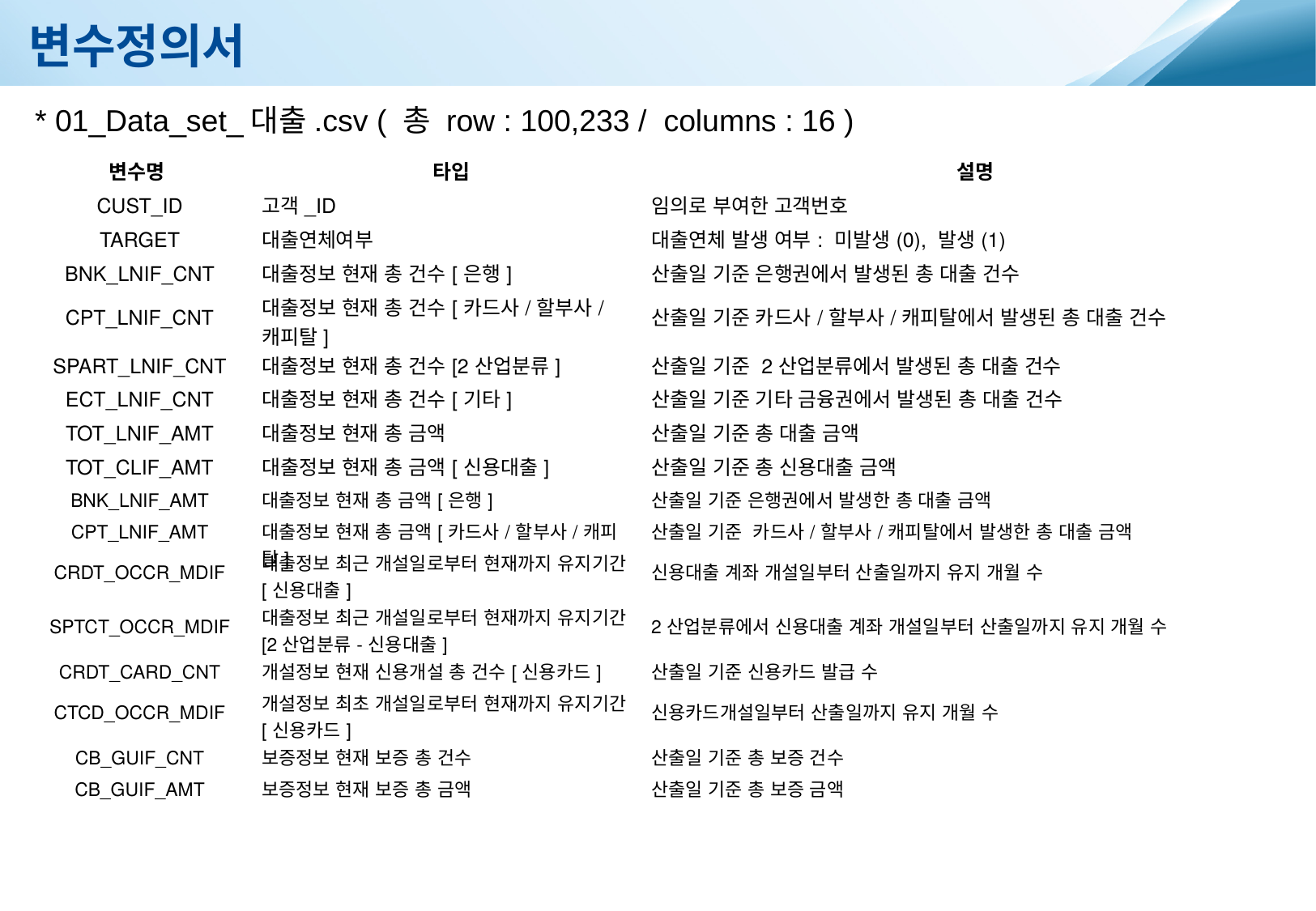

변수정의서
* 01_Data_set_대출.csv ( 총 row : 100,233 /  columns : 16 )
| 변수명 | 타입 | 설명 |
| --- | --- | --- |
| CUST\_ID | 고객\_ID | 임의로 부여한 고객번호 |
| TARGET | 대출연체여부 | 대출연체 발생 여부: 미발생(0), 발생(1) |
| BNK\_LNIF\_CNT | 대출정보 현재 총 건수[은행] | 산출일 기준 은행권에서 발생된 총 대출 건수 |
| CPT\_LNIF\_CNT | 대출정보 현재 총 건수[카드사/할부사/캐피탈] | 산출일 기준 카드사/할부사/캐피탈에서 발생된 총 대출 건수 |
| SPART\_LNIF\_CNT | 대출정보 현재 총 건수[2산업분류] | 산출일 기준 2산업분류에서 발생된 총 대출 건수 |
| ECT\_LNIF\_CNT | 대출정보 현재 총 건수[기타] | 산출일 기준 기타 금융권에서 발생된 총 대출 건수 |
| TOT\_LNIF\_AMT | 대출정보 현재 총 금액 | 산출일 기준 총 대출 금액 |
| TOT\_CLIF\_AMT | 대출정보 현재 총 금액[신용대출] | 산출일 기준 총 신용대출 금액 |
| BNK\_LNIF\_AMT | 대출정보 현재 총 금액[은행] | 산출일 기준 은행권에서 발생한 총 대출 금액 |
| CPT\_LNIF\_AMT | 대출정보 현재 총 금액[카드사/할부사/캐피탈] | 산출일 기준 카드사/할부사/캐피탈에서 발생한 총 대출 금액 |
| CRDT\_OCCR\_MDIF | 대출정보 최근 개설일로부터 현재까지 유지기간[신용대출] | 신용대출 계좌 개설일부터 산출일까지 유지 개월 수 |
| SPTCT\_OCCR\_MDIF | 대출정보 최근 개설일로부터 현재까지 유지기간[2산업분류-신용대출] | 2산업분류에서 신용대출 계좌 개설일부터 산출일까지 유지 개월 수 |
| CRDT\_CARD\_CNT | 개설정보 현재 신용개설 총 건수[신용카드] | 산출일 기준 신용카드 발급 수 |
| CTCD\_OCCR\_MDIF | 개설정보 최초 개설일로부터 현재까지 유지기간[신용카드] | 신용카드개설일부터 산출일까지 유지 개월 수 |
| CB\_GUIF\_CNT | 보증정보 현재 보증 총 건수 | 산출일 기준 총 보증 건수 |
| CB\_GUIF\_AMT | 보증정보 현재 보증 총 금액 | 산출일 기준 총 보증 금액 |